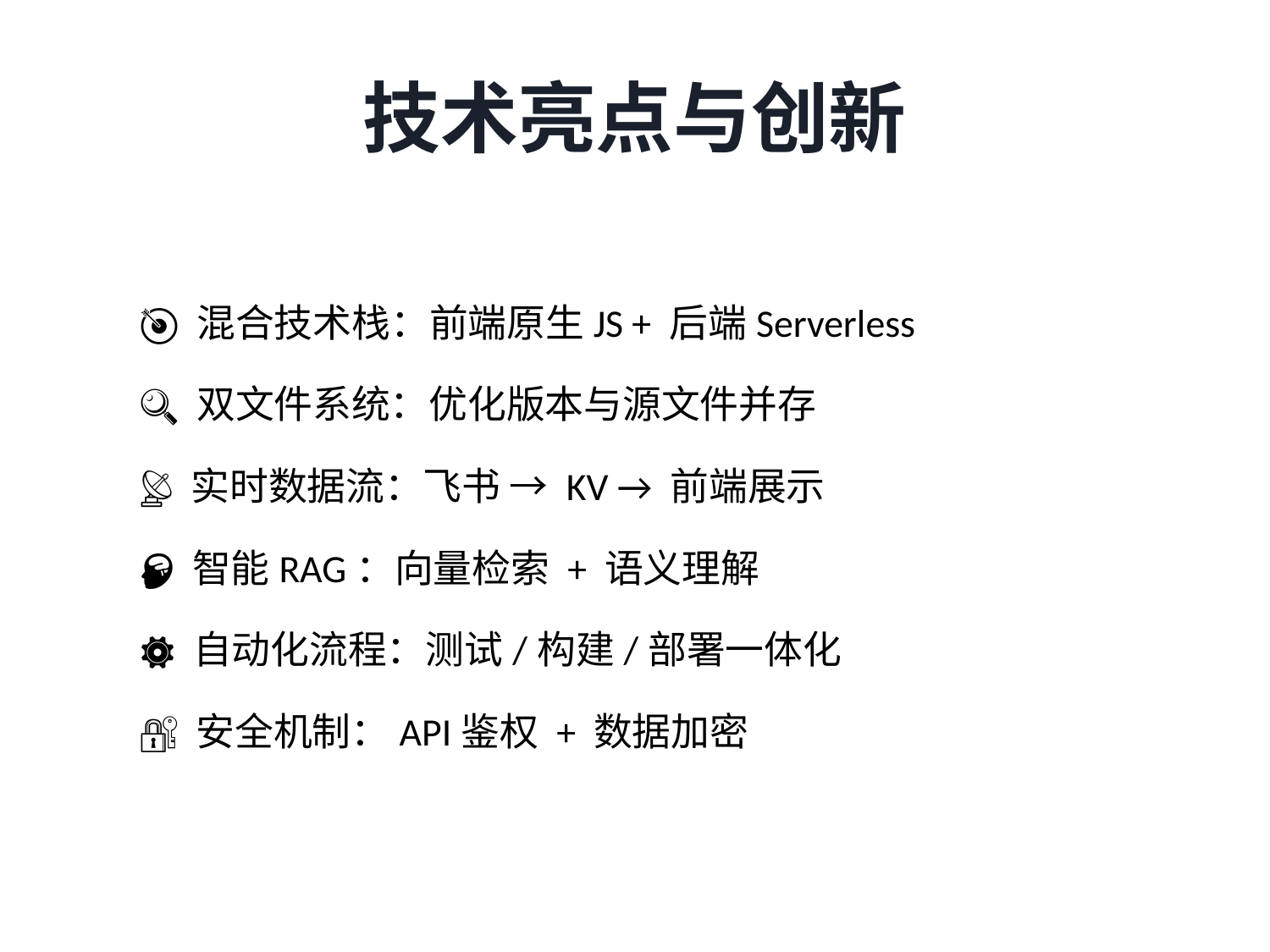

技术亮点与创新

🎯 混合技术栈：前端原生JS + 后端Serverless
🔍 双文件系统：优化版本与源文件并存
📡 实时数据流：飞书 → KV → 前端展示
🧠 智能RAG：向量检索 + 语义理解
⚙️ 自动化流程：测试/构建/部署一体化
🔐 安全机制：API鉴权 + 数据加密